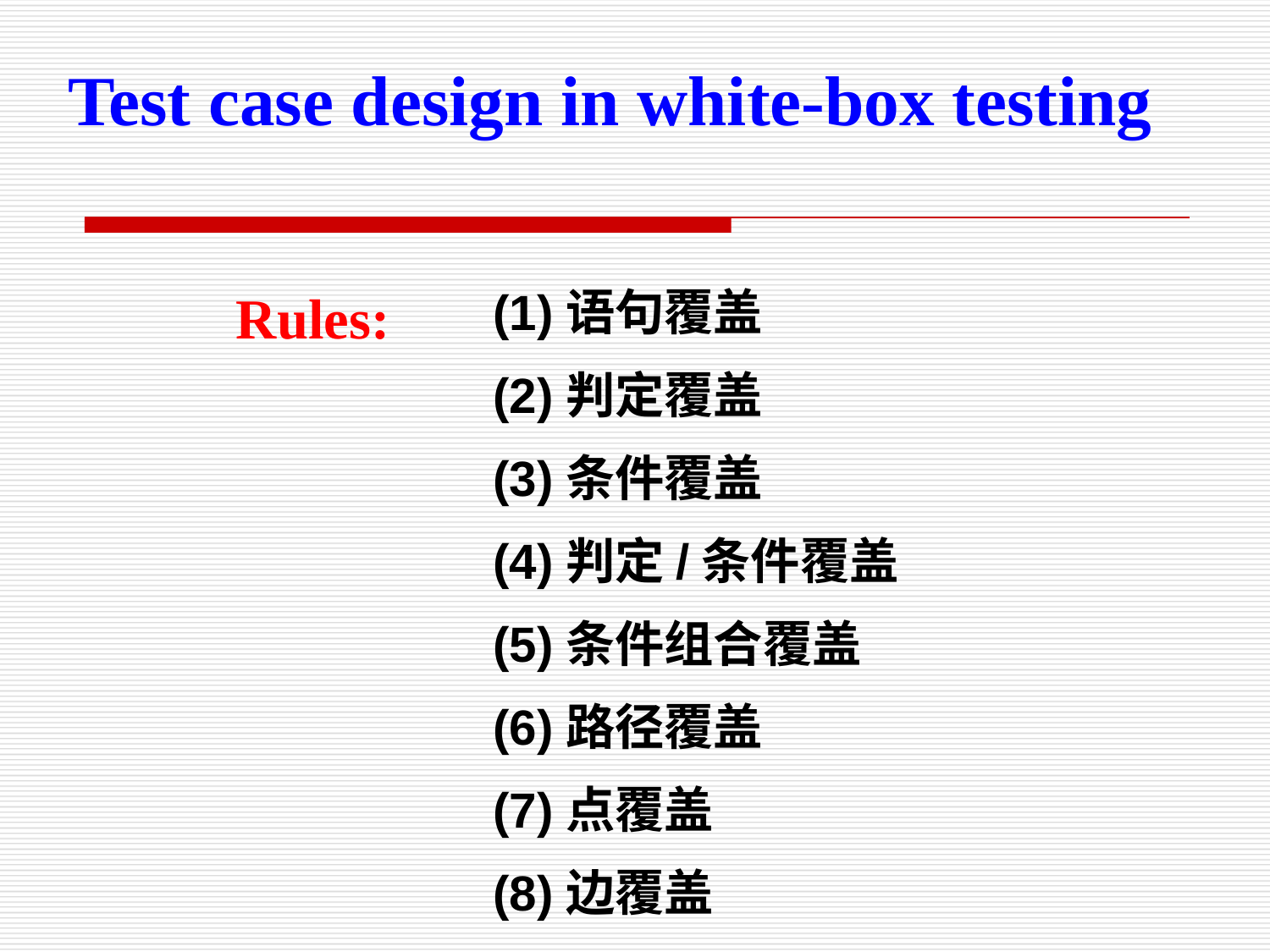

Test case design in white-box testing
(1)语句覆盖
(2)判定覆盖
(3)条件覆盖
(4)判定/条件覆盖
(5)条件组合覆盖
(6)路径覆盖
(7)点覆盖
(8)边覆盖
Rules: